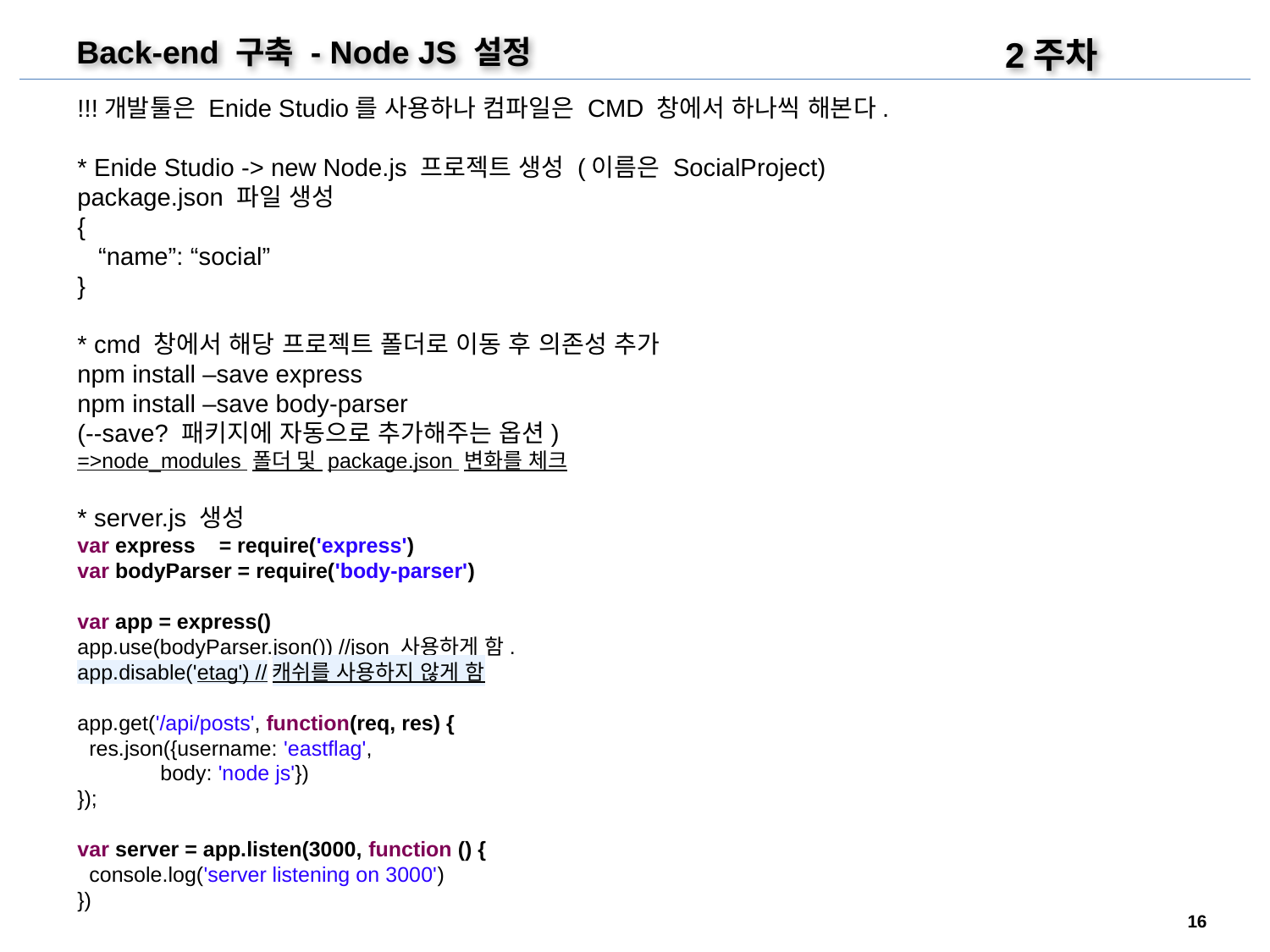

2주차
Back-end 구축 - Node JS 설정
!!!개발툴은 Enide Studio를 사용하나 컴파일은 CMD 창에서 하나씩 해본다.

* Enide Studio -> new Node.js 프로젝트 생성 (이름은 SocialProject)
package.json 파일 생성
{
   “name”: “social”
}

* cmd 창에서 해당 프로젝트 폴더로 이동 후 의존성 추가
npm install –save express
npm install –save body-parser
(--save? 패키지에 자동으로 추가해주는 옵션)
=>node_modules 폴더 및 package.json 변화를 체크

* server.js 생성
var express    = require('express')
var bodyParser = require('body-parser')

var app = express()
app.use(bodyParser.json()) //json 사용하게 함.
app.disable('etag') //캐쉬를 사용하지 않게 함

app.get('/api/posts', function(req, res) {
  res.json({username: 'eastflag',
              body: 'node js'})
});

var server = app.listen(3000, function () {
  console.log('server listening on 3000')
})